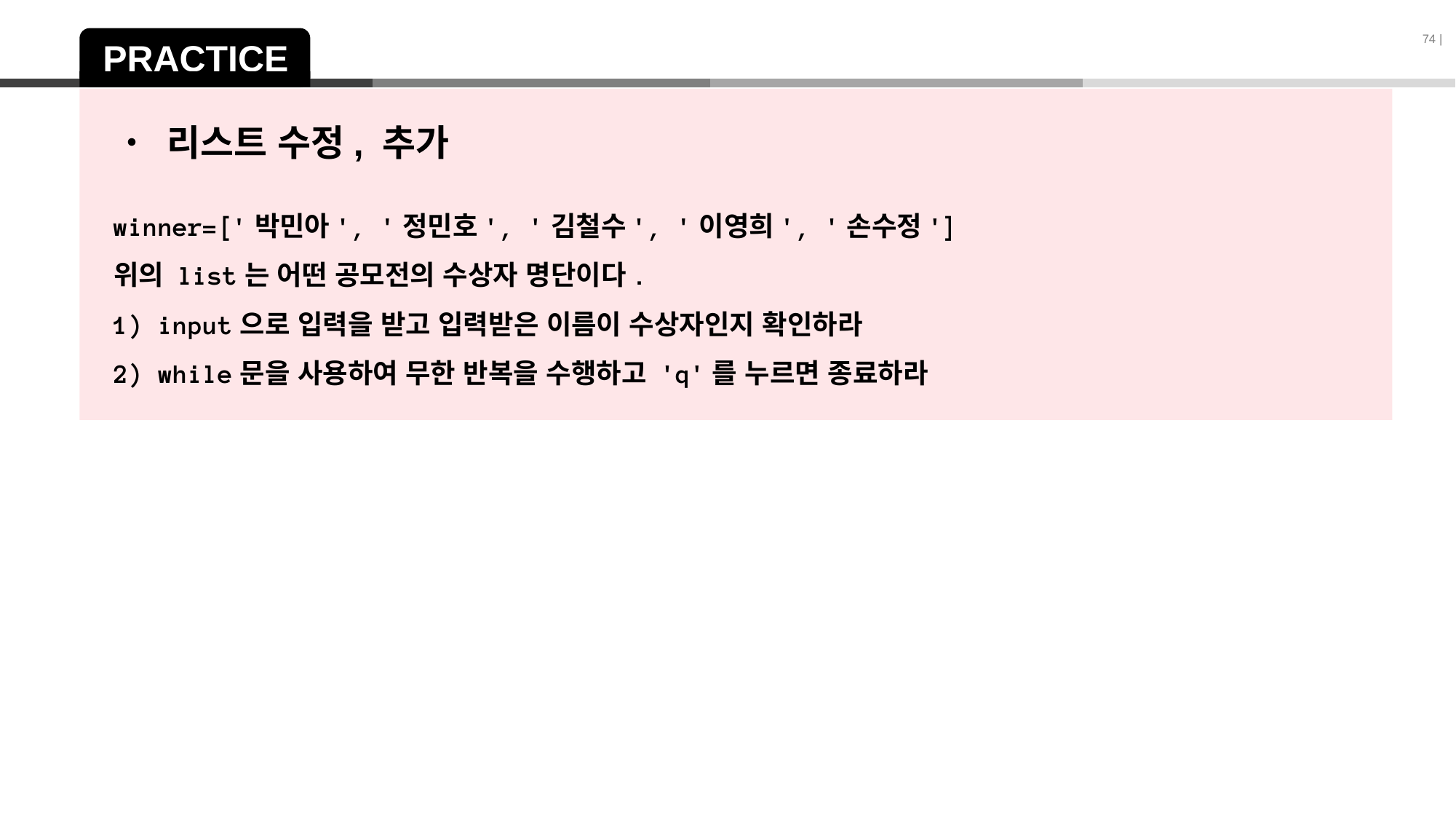

74 |

PRACTICE

• 리스트 수정, 추가

winner=['박민아', '정민호', '김철수', '이영희', '손수정']
위의 list는 어떤 공모전의 수상자 명단이다.
1) input으로 입력을 받고 입력받은 이름이 수상자인지 확인하라
2) while문을 사용하여 무한 반복을 수행하고 'q'를 누르면 종료하라